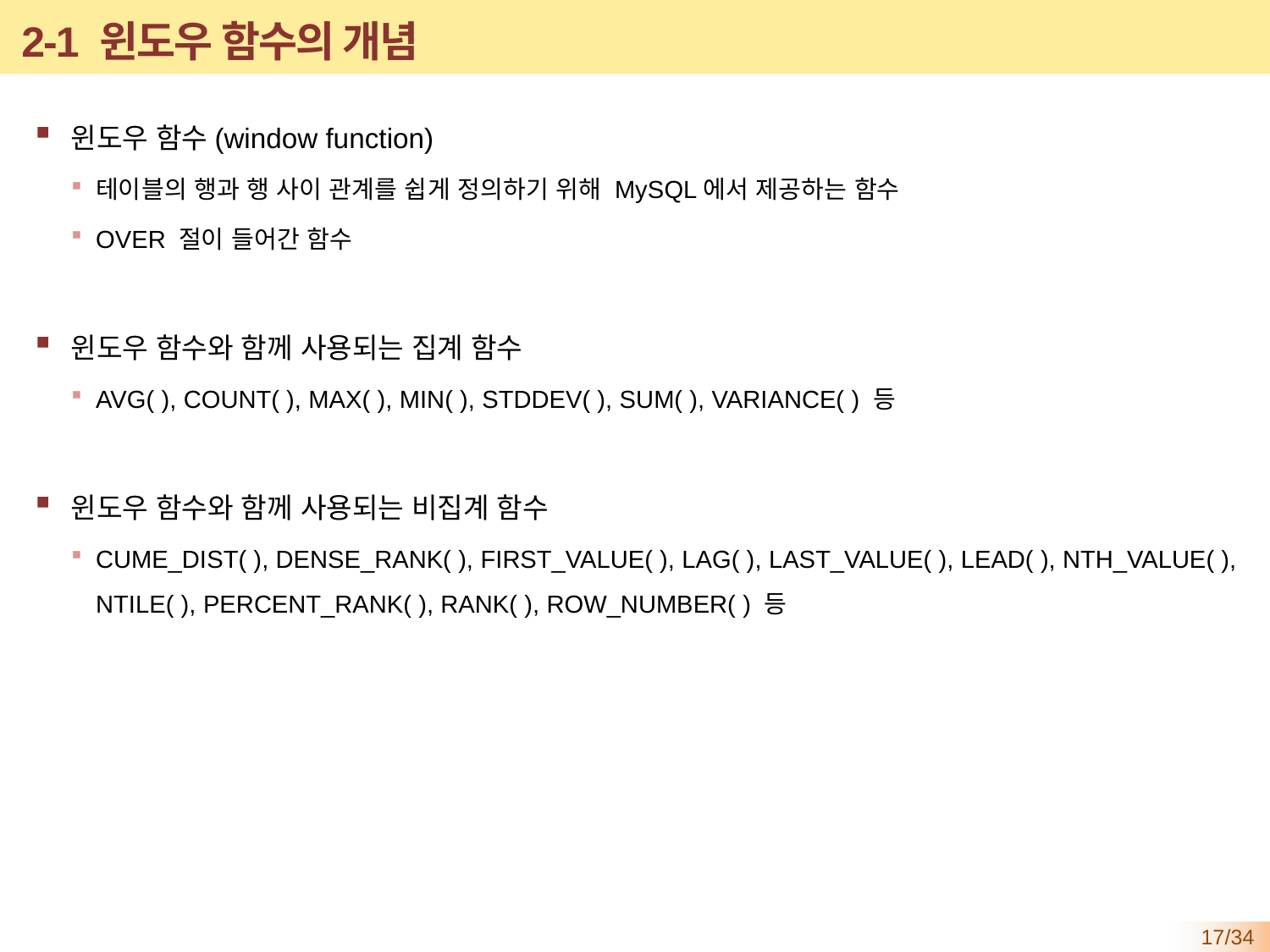

# 2-1 윈도우 함수의 개념
윈도우 함수(window function)
테이블의 행과 행 사이 관계를 쉽게 정의하기 위해 MySQL에서 제공하는 함수
OVER 절이 들어간 함수

윈도우 함수와 함께 사용되는 집계 함수
AVG( ), COUNT( ), MAX( ), MIN( ), STDDEV( ), SUM( ), VARIANCE( ) 등

윈도우 함수와 함께 사용되는 비집계 함수
CUME_DIST( ), DENSE_RANK( ), FIRST_VALUE( ), LAG( ), LAST_VALUE( ), LEAD( ), NTH_VALUE( ), NTILE( ), PERCENT_RANK( ), RANK( ), ROW_NUMBER( ) 등